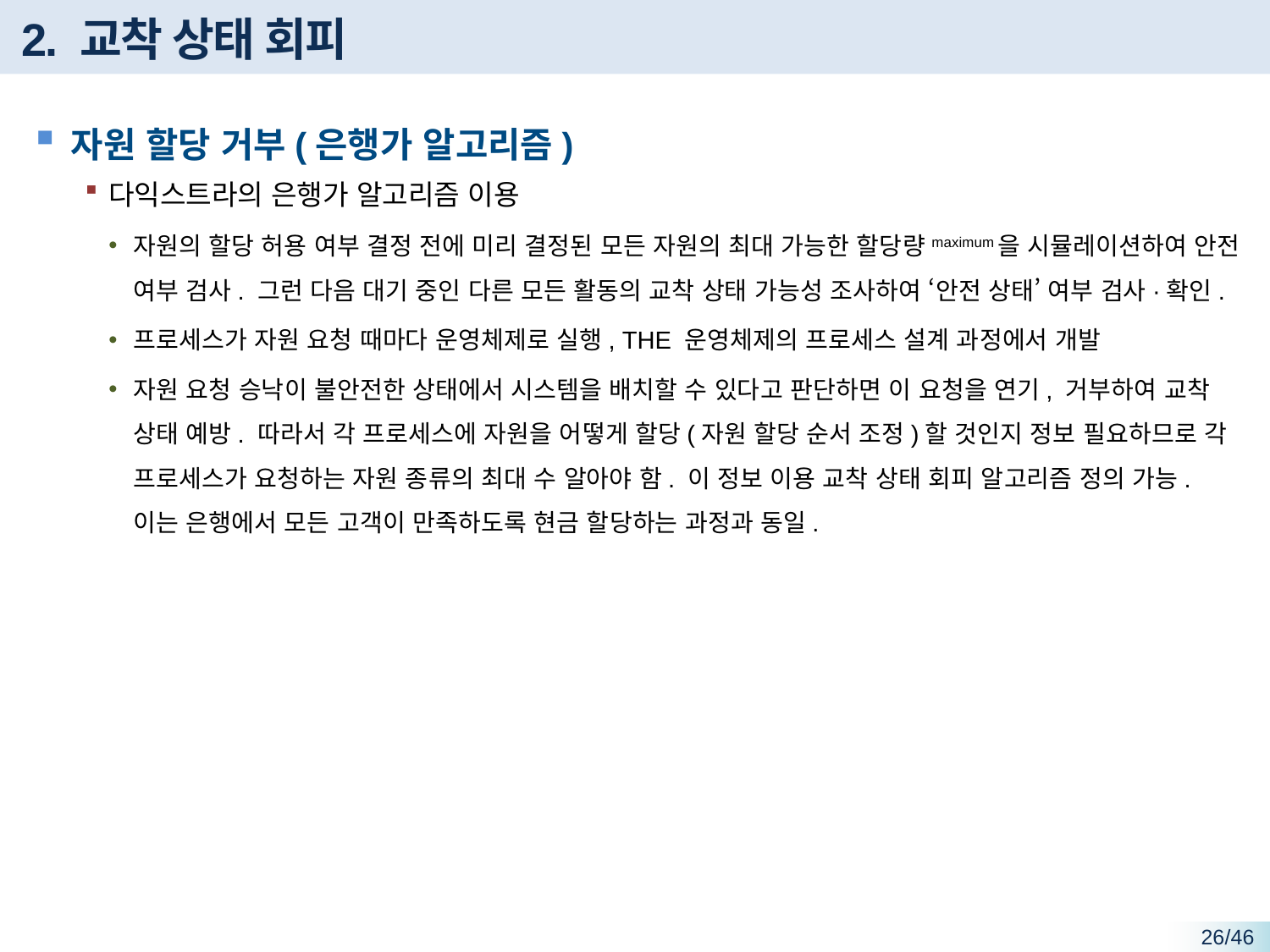

# 2. 교착 상태 회피
자원 할당 거부(은행가 알고리즘)
다익스트라의 은행가 알고리즘 이용
자원의 할당 허용 여부 결정 전에 미리 결정된 모든 자원의 최대 가능한 할당량maximum을 시뮬레이션하여 안전 여부 검사. 그런 다음 대기 중인 다른 모든 활동의 교착 상태 가능성 조사하여 ‘안전 상태’ 여부 검사·확인.
프로세스가 자원 요청 때마다 운영체제로 실행, THE 운영체제의 프로세스 설계 과정에서 개발
자원 요청 승낙이 불안전한 상태에서 시스템을 배치할 수 있다고 판단하면 이 요청을 연기, 거부하여 교착 상태 예방. 따라서 각 프로세스에 자원을 어떻게 할당(자원 할당 순서 조정)할 것인지 정보 필요하므로 각 프로세스가 요청하는 자원 종류의 최대 수 알아야 함. 이 정보 이용 교착 상태 회피 알고리즘 정의 가능. 이는 은행에서 모든 고객이 만족하도록 현금 할당하는 과정과 동일.